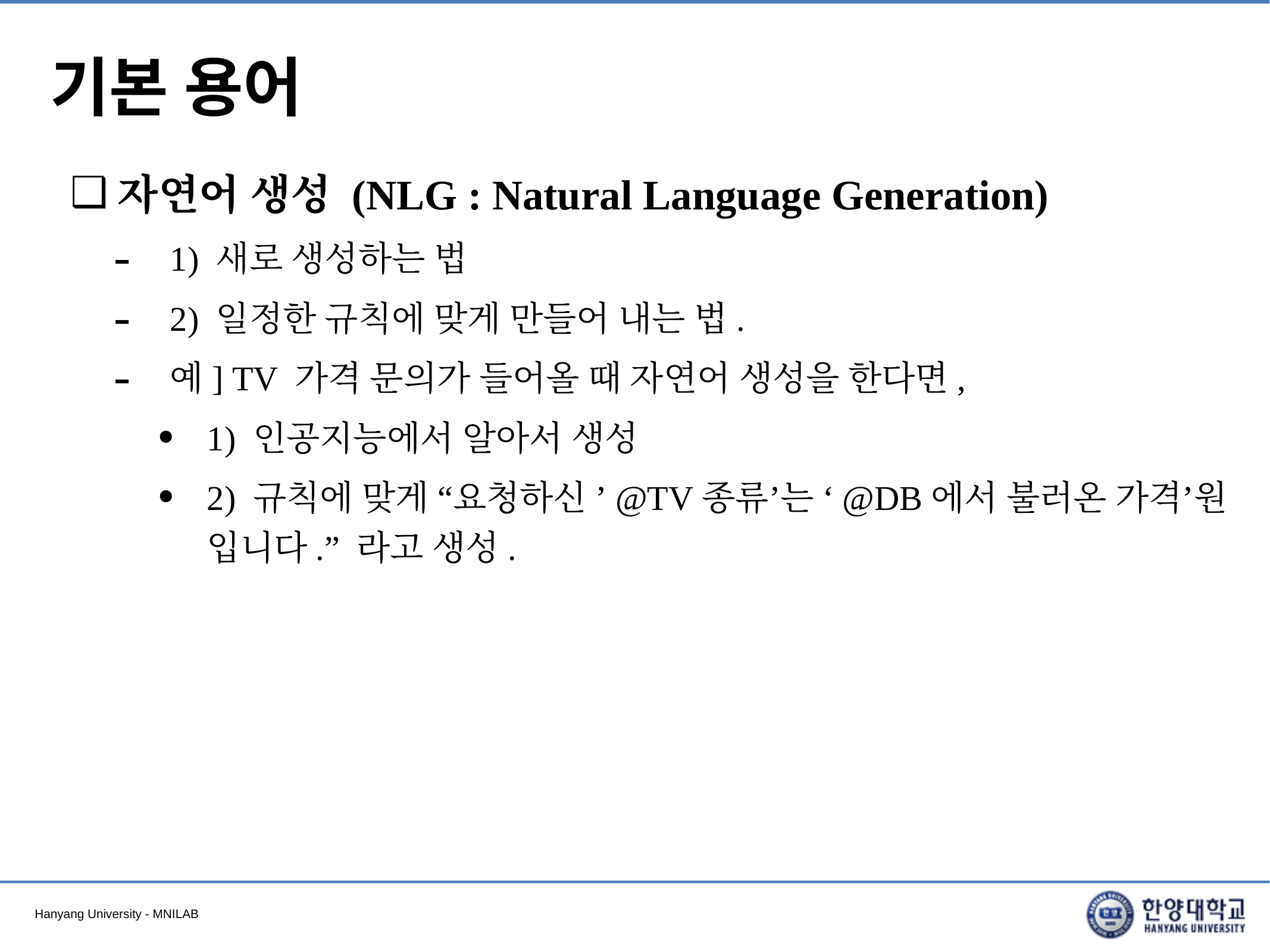

# 기본 용어
자연어 생성 (NLG : Natural Language Generation)
1) 새로 생성하는 법
2) 일정한 규칙에 맞게 만들어 내는 법.
예] TV 가격 문의가 들어올 때 자연어 생성을 한다면,
1) 인공지능에서 알아서 생성
2) 규칙에 맞게 “요청하신 ’@TV종류’는 ‘@DB에서 불러온 가격’원 입니다.” 라고 생성.